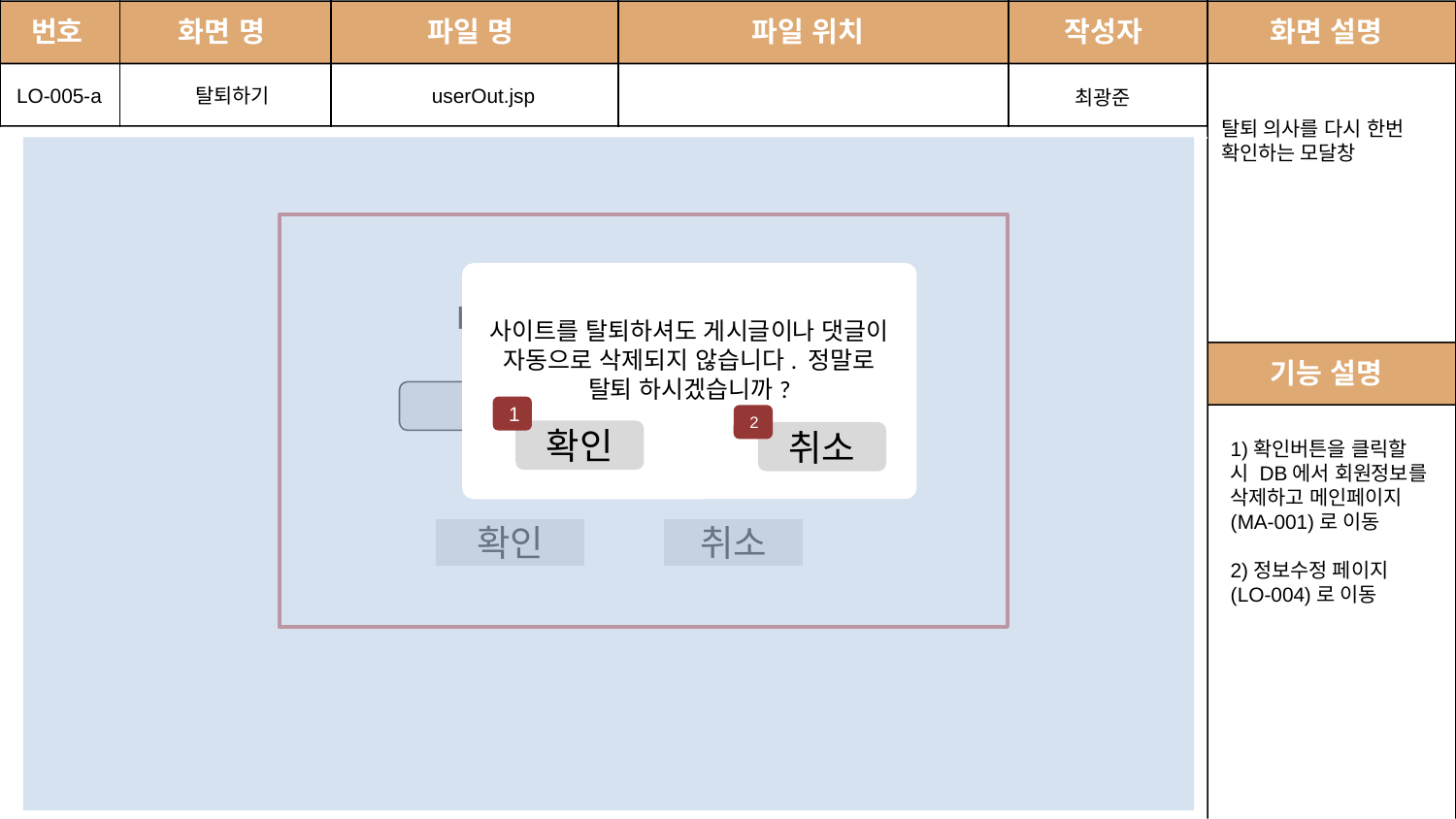

번호
화면 명
파일 명
# 파일 위치
작성자
화면 설명
LO-005-a
userOut.jsp
 탈퇴하기
최광준
탈퇴 의사를 다시 한번 확인하는 모달창

2
2

사이트를 탈퇴하셔도 게시글이나 댓글이 자동으로 삭제되지 않습니다. 정말로 탈퇴 하시겠습니까?

비밀번호를 입력하세요
기능 설명

1
2
확인
취소
1)확인버튼을 클릭할 시 DB에서 회원정보를 삭제하고 메인페이지(MA-001)로 이동

2)정보수정 페이지(LO-004)로 이동

취소
확인